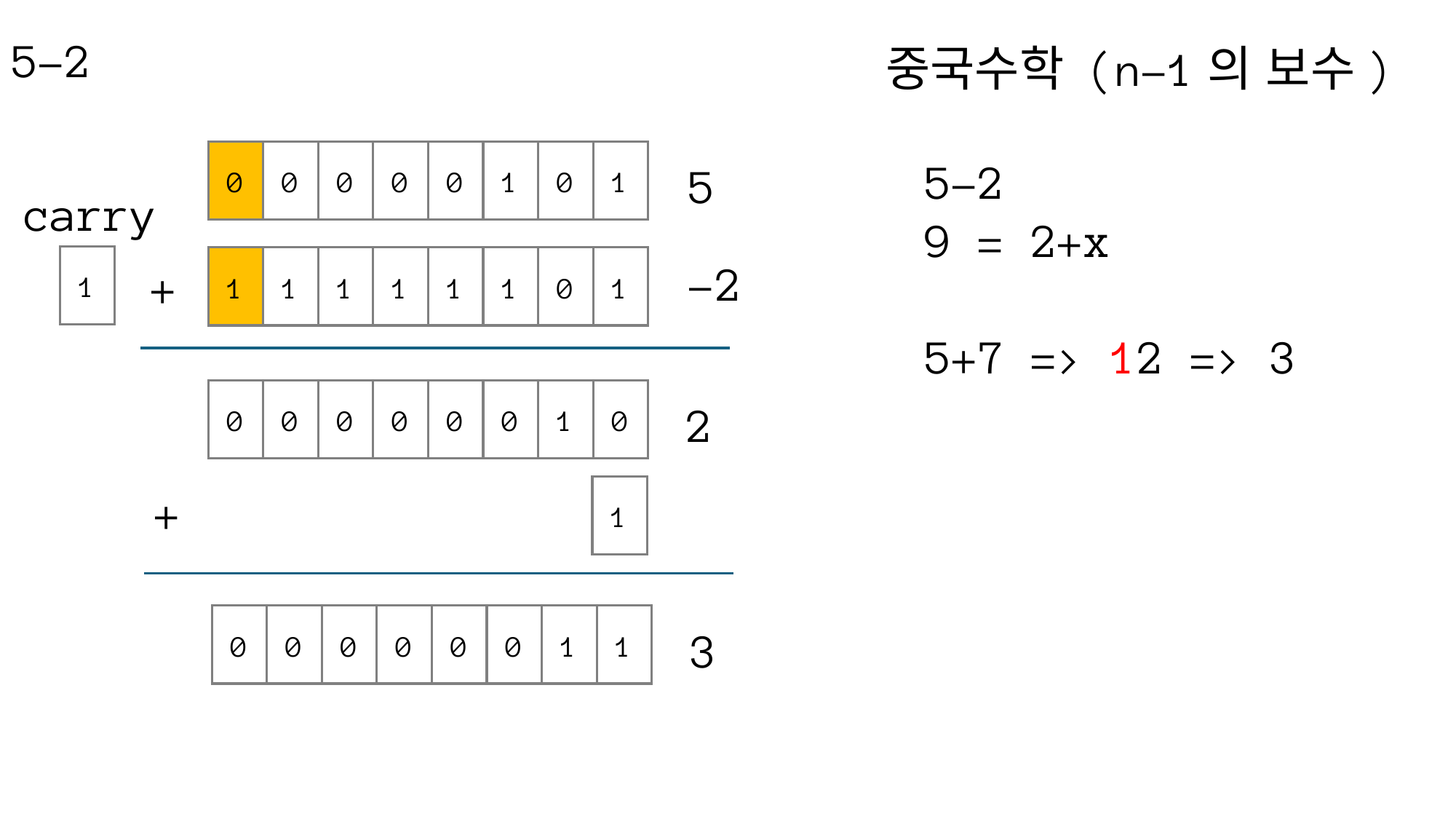

5-2
중국수학 (n-1의 보수)
0
0
0
0
0
1
0
1
5-2
9 = 2+x

5+7 => 12 => 3
5
carry
1
1
1
1
1
1
1
0
1
-2
+
0
0
0
0
0
0
1
0
2
+
1
0
0
0
0
0
0
1
1
3